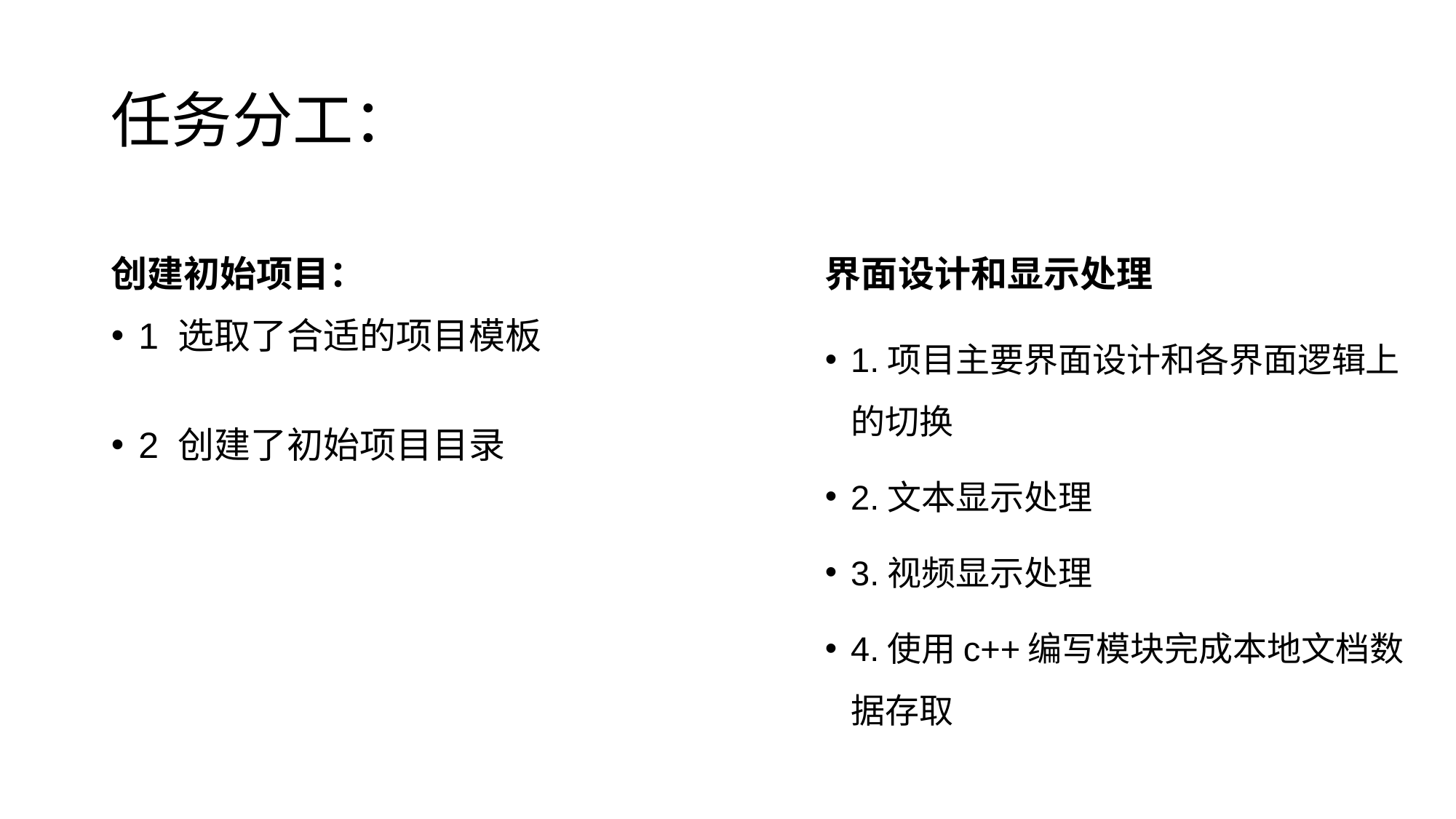

# 任务分工：
创建初始项目：
界面设计和显示处理
1 选取了合适的项目模板

2 创建了初始项目目录
1.项目主要界面设计和各界面逻辑上的切换
2.文本显示处理
3.视频显示处理
4.使用c++编写模块完成本地文档数据存取